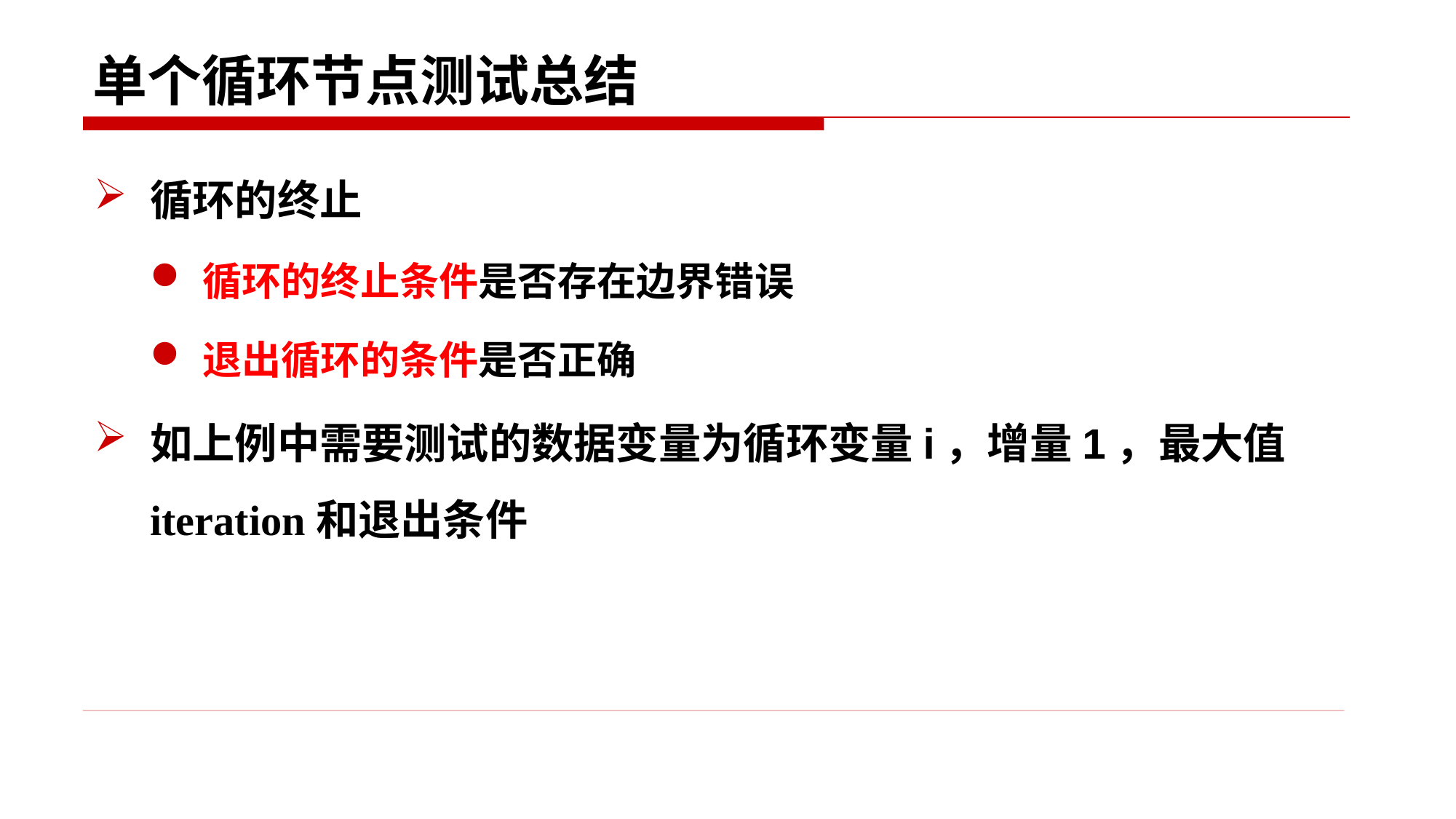

# 单个循环节点测试总结
循环的终止
循环的终止条件是否存在边界错误
退出循环的条件是否正确
如上例中需要测试的数据变量为循环变量i，增量1，最大值iteration和退出条件